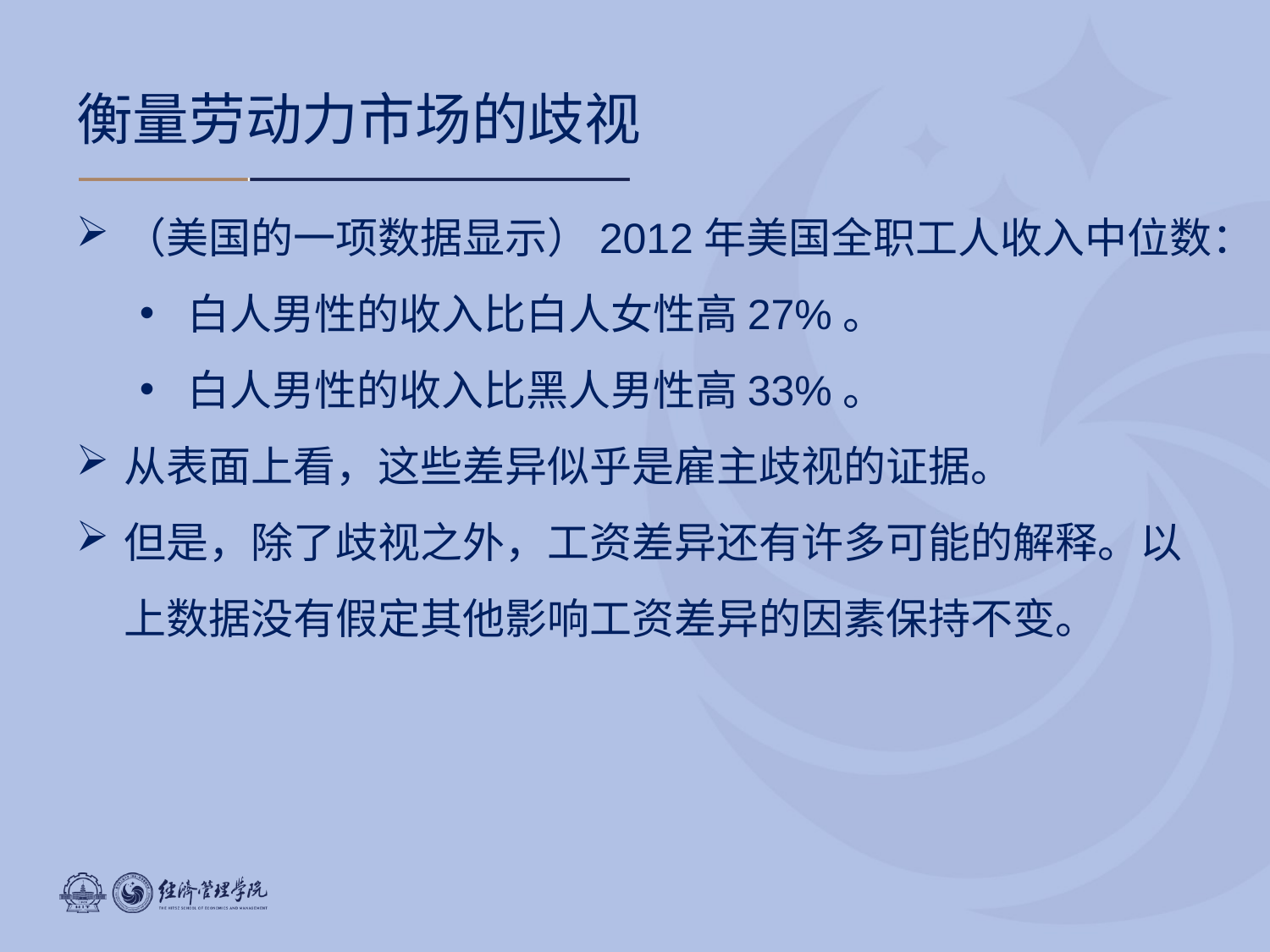

# 衡量劳动力市场的歧视
（美国的一项数据显示）2012年美国全职工人收入中位数：
白人男性的收入比白人女性高27%。
白人男性的收入比黑人男性高33%。
从表面上看，这些差异似乎是雇主歧视的证据。
但是，除了歧视之外，工资差异还有许多可能的解释。以上数据没有假定其他影响工资差异的因素保持不变。